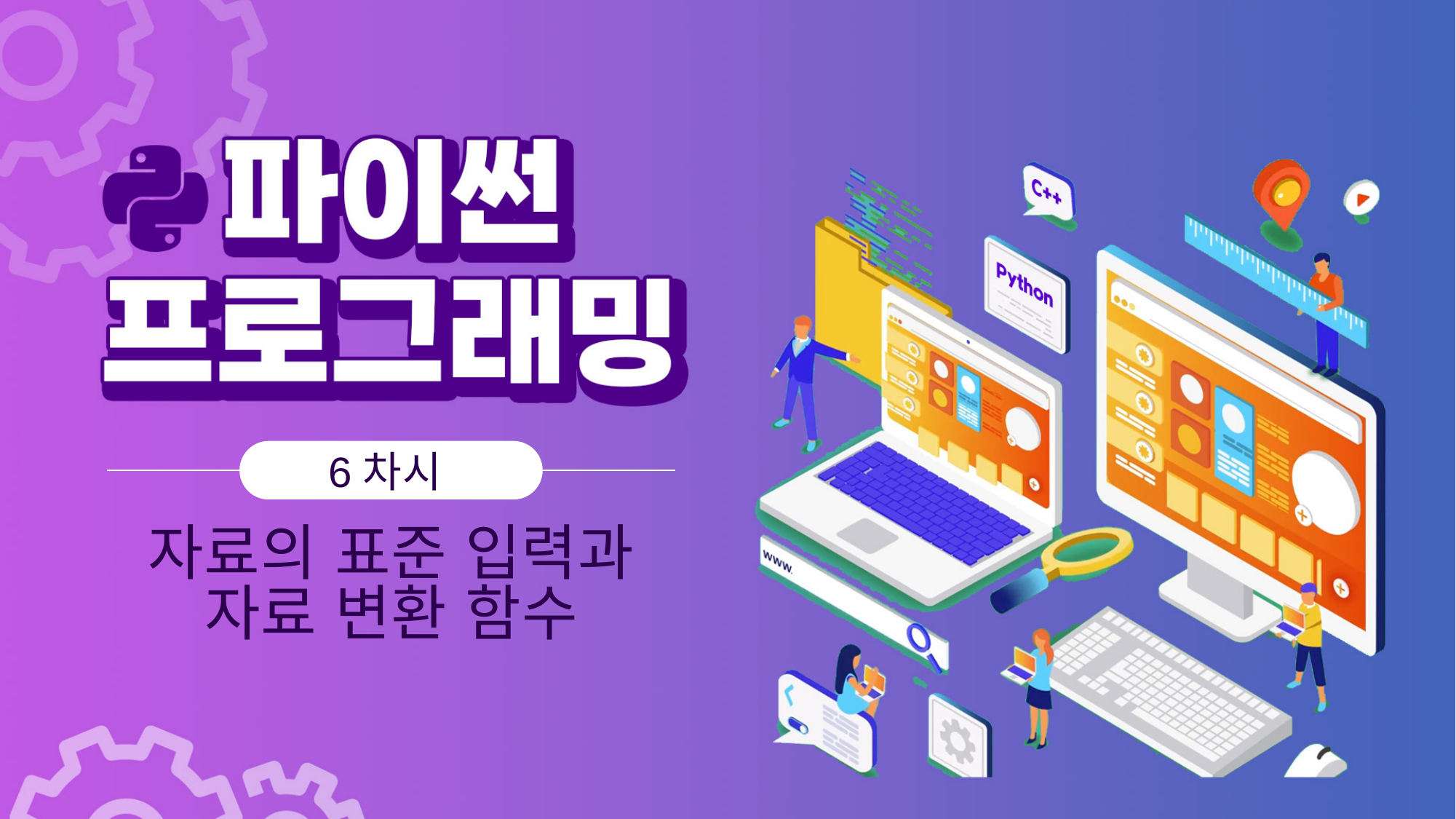

6차시
자료의 표준 입력과
자료 변환 함수